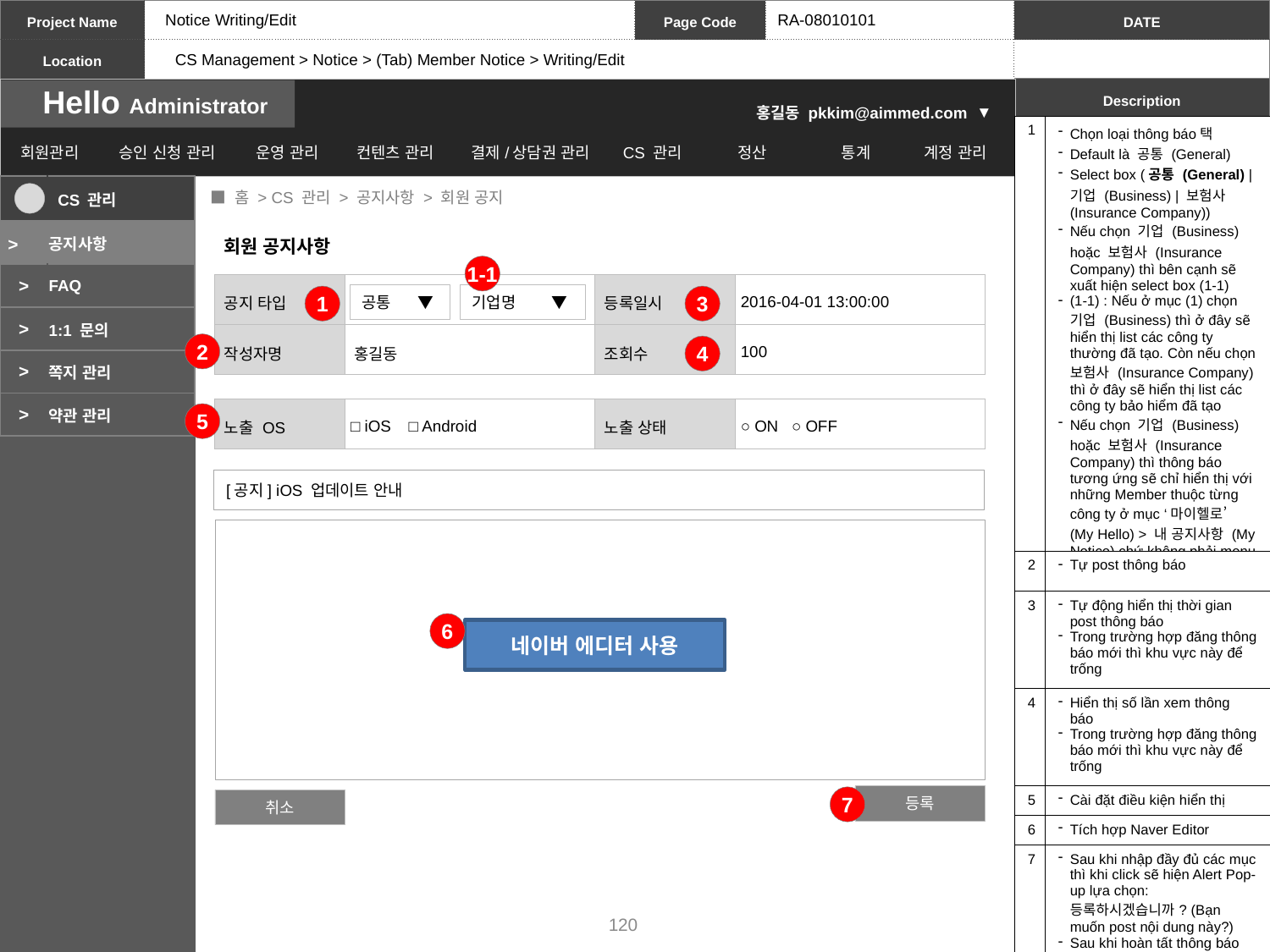

Notice Writing/Edit
RA-08010101
CS Management > Notice > (Tab) Member Notice > Writing/Edit
| 1 | Chọn loại thông báo택 Default là 공통 (General) Select box (공통 (General) | 기업 (Business) | 보험사 (Insurance Company)) Nếu chọn 기업 (Business) hoặc 보험사 (Insurance Company) thì bên cạnh sẽ xuất hiện select box (1-1) (1-1) : Nếu ở mục (1) chọn 기업 (Business) thì ở đây sẽ hiển thị list các công ty thường đã tạo. Còn nếu chọn 보험사 (Insurance Company) thì ở đây sẽ hiển thị list các công ty bảo hiểm đã tạo Nếu chọn 기업 (Business) hoặc 보험사 (Insurance Company) thì thông báo tương ứng sẽ chỉ hiển thị với những Member thuộc từng công ty ở mục ‘마이헬로’ (My Hello) > 내 공지사항 (My Notice) chứ không phải menu thông báo của User App |
| --- | --- |
| 2 | Tự post thông báo |
| 3 | Tự động hiển thị thời gian post thông báo Trong trường hợp đăng thông báo mới thì khu vực này để trống |
| 4 | Hiển thị số lần xem thông báo Trong trường hợp đăng thông báo mới thì khu vực này để trống |
| 5 | Cài đặt điều kiện hiển thị |
| 6 | Tích hợp Naver Editor |
| 7 | Sau khi nhập đầy đủ các mục thì khi click sẽ hiện Alert Pop-up lựa chọn: 등록하시겠습니까? (Bạn muốn post nội dung này?) Sau khi hoàn tất thông báo tương ứng sẽ được post đồng thời di chuyển về list Trường hợp chưa nhập đủ các mục sẽ hiện Alert: 입력되지 않은 항목이 있습니다. [항목명] (Vẫn còn hạng mục chưa nhập. [Tên mục chưa nhập]) |

|  | CS 관리 |
| --- | --- |
| > | 공지사항 |
| > | FAQ |
| > | 1:1 문의 |
| > | 쪽지 관리 |
| > | 약관 관리 |
   ■ 홈 > CS 관리 > 공지사항 > 회원 공지

회원 공지사항
1-1
| 공지 타입 |  | 등록일시 | 2016-04-01 13:00:00 |
| --- | --- | --- | --- |
| 작성자명 | 홍길동 | 조회수 | 100 |
공통      ▼
기업명        ▼
1
3
2
4
| 노출 OS | □ iOS □ Android | 노출 상태 | ○ ON ○ OFF |
| --- | --- | --- | --- |
5
[공지] iOS 업데이트 안내

6
네이버 에디터 사용
등록
7
취소
120